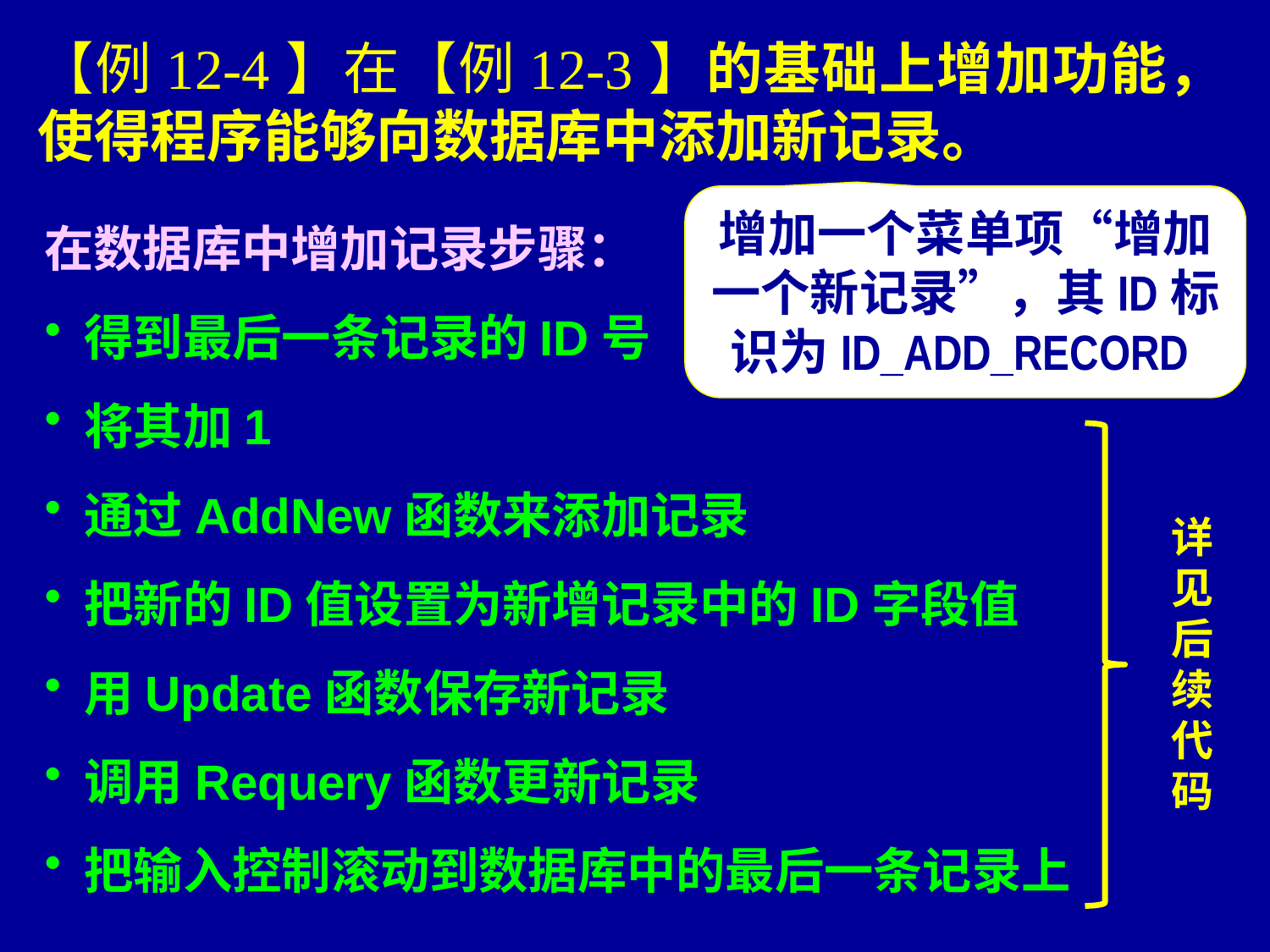

【例12-4】在【例12-3】的基础上增加功能，使得程序能够向数据库中添加新记录。

在数据库中增加记录步骤：
得到最后一条记录的ID号
将其加1
通过AddNew函数来添加记录
把新的ID值设置为新增记录中的ID字段值
用Update函数保存新记录
调用Requery函数更新记录
把输入控制滚动到数据库中的最后一条记录上
增加一个菜单项“增加一个新记录”，其ID标识为ID_ADD_RECORD

详见后续代码